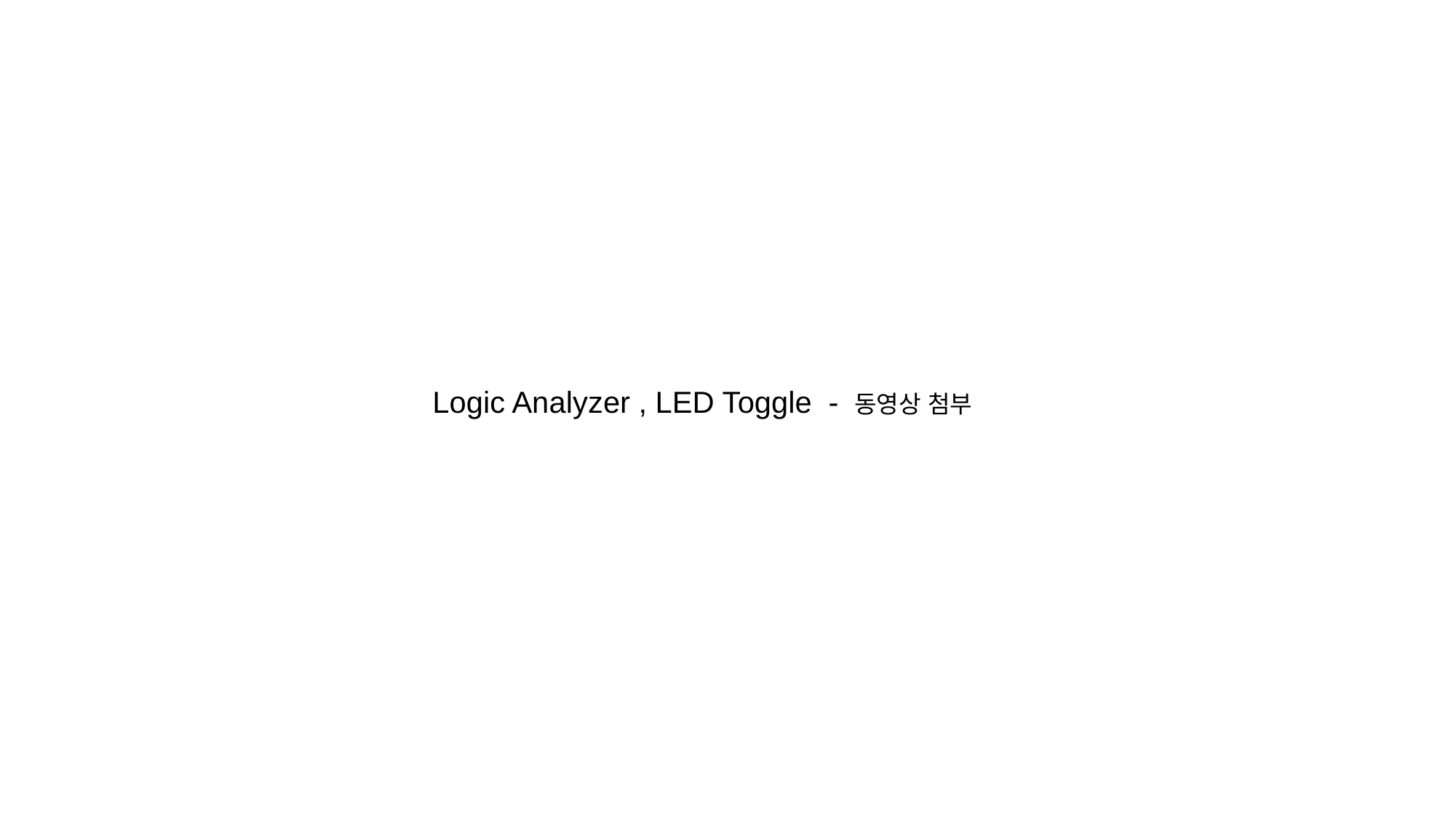

Logic Analyzer , LED Toggle  - 동영상 첨부